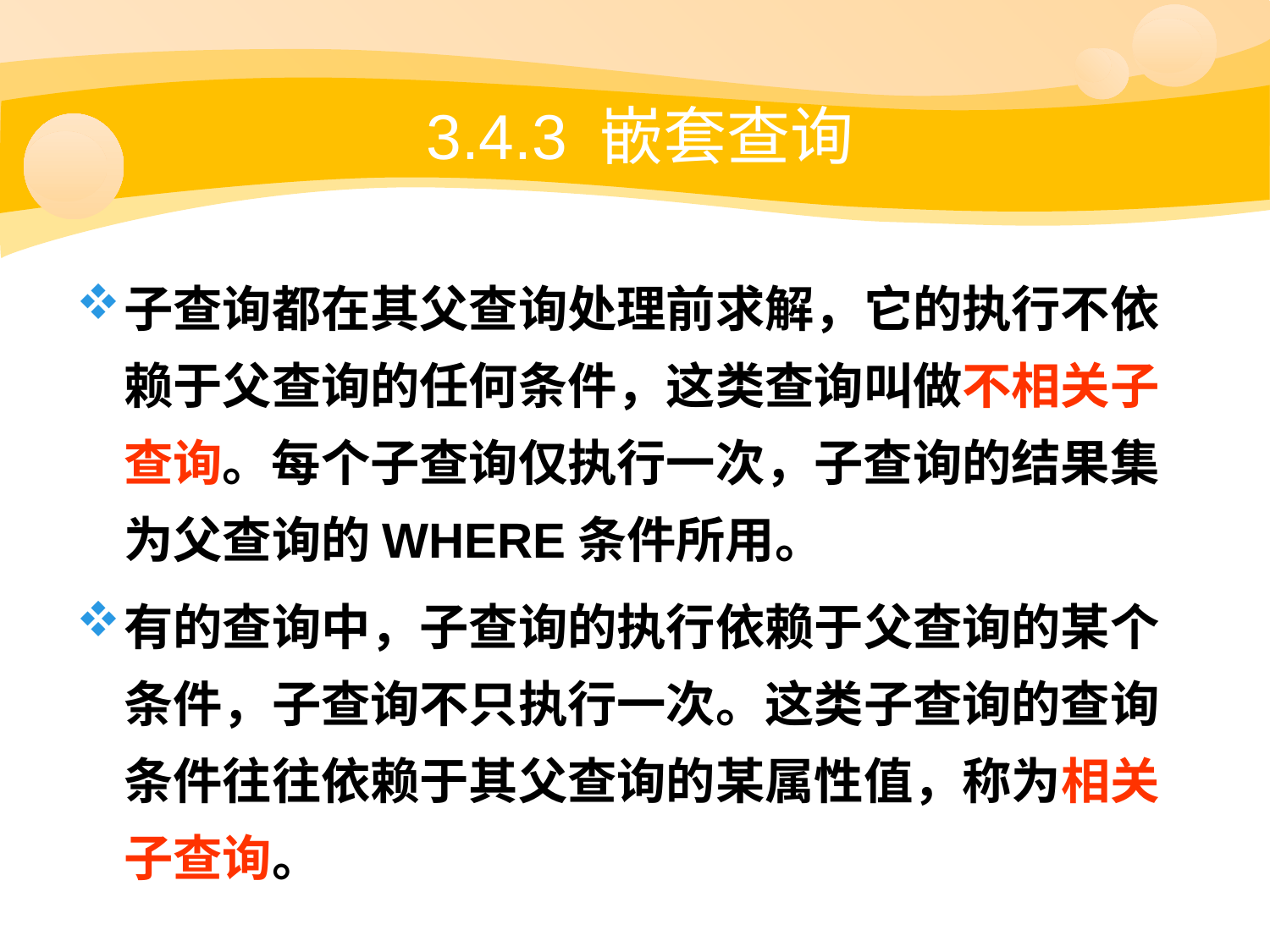

# 3.4.3 嵌套查询
子查询都在其父查询处理前求解，它的执行不依赖于父查询的任何条件，这类查询叫做不相关子查询。每个子查询仅执行一次，子查询的结果集为父查询的WHERE条件所用。
有的查询中，子查询的执行依赖于父查询的某个条件，子查询不只执行一次。这类子查询的查询条件往往依赖于其父查询的某属性值，称为相关子查询。